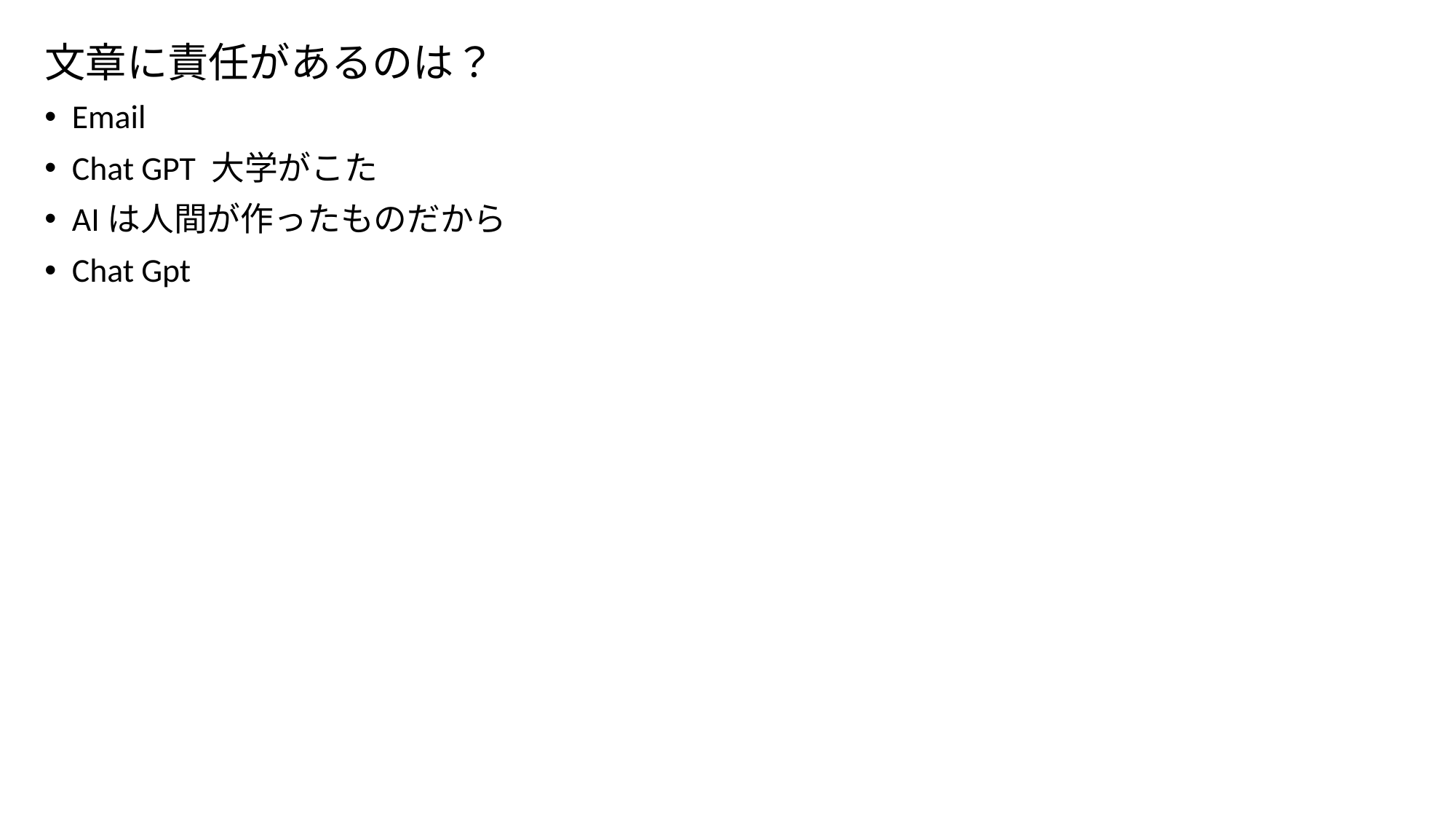

# 文章に責任があるのは？
Email
Chat GPT 大学がこた
AIは人間が作ったものだから
Chat Gpt